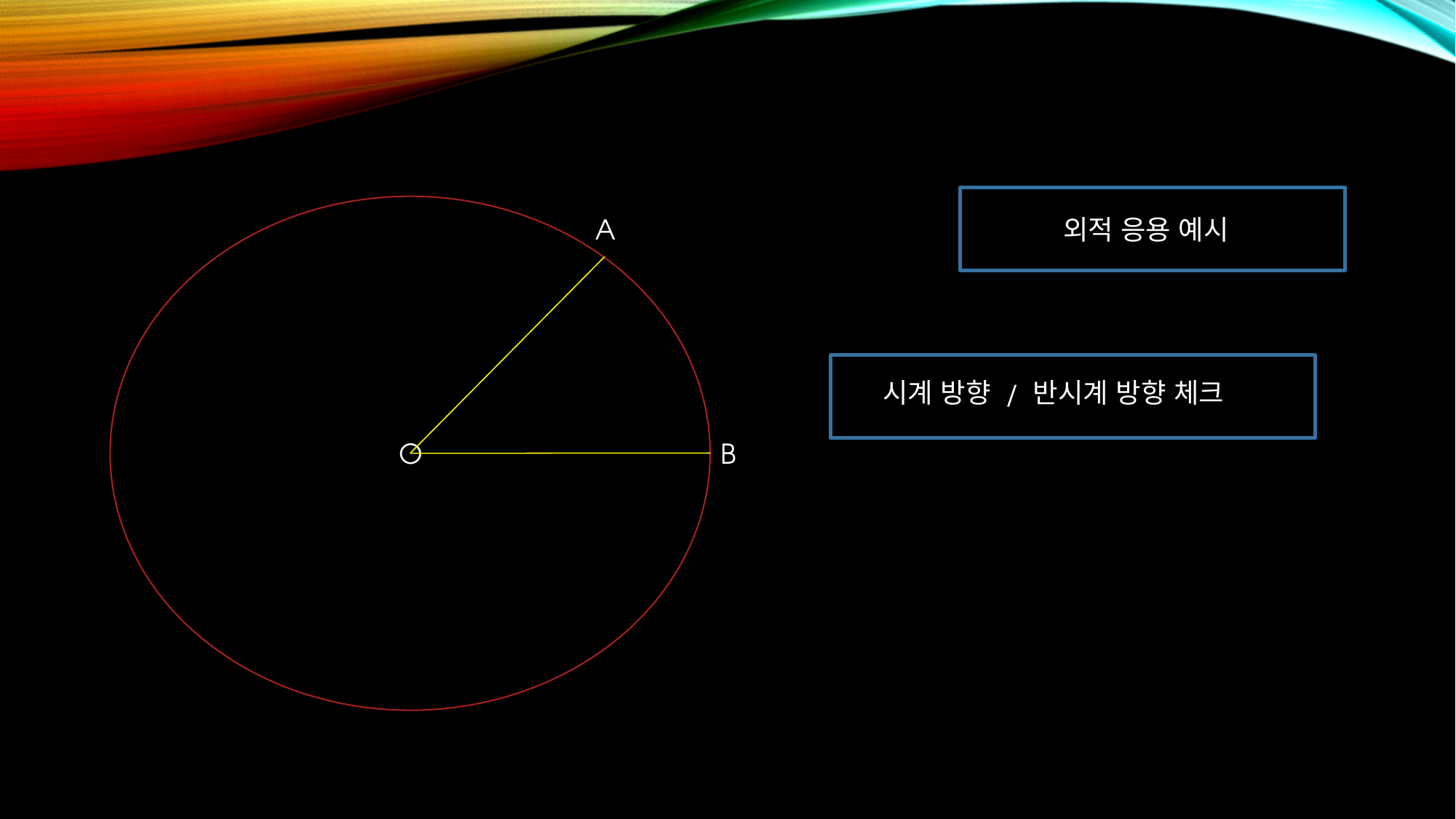

A
외적 응용 예시

시계 방향 / 반시계 방향 체크
O
B